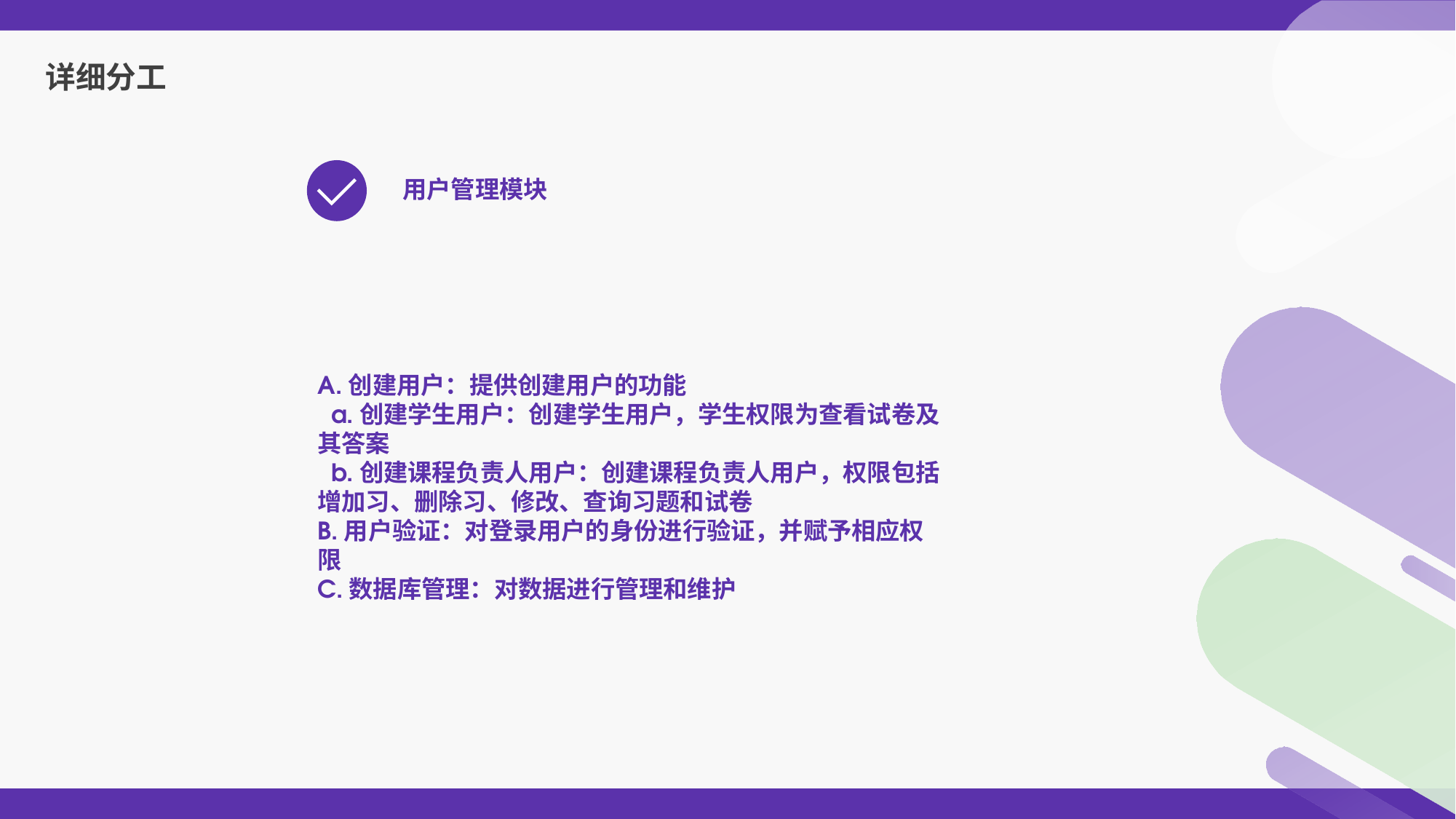

详细分工

用户管理模块

A.创建用户：提供创建用户的功能
  a.创建学生用户：创建学生用户，学生权限为查看试卷及其答案
  b.创建课程负责人用户：创建课程负责人用户，权限包括增加习、删除习、修改、查询习题和试卷
B.用户验证：对登录用户的身份进行验证，并赋予相应权限
C.数据库管理：对数据进行管理和维护